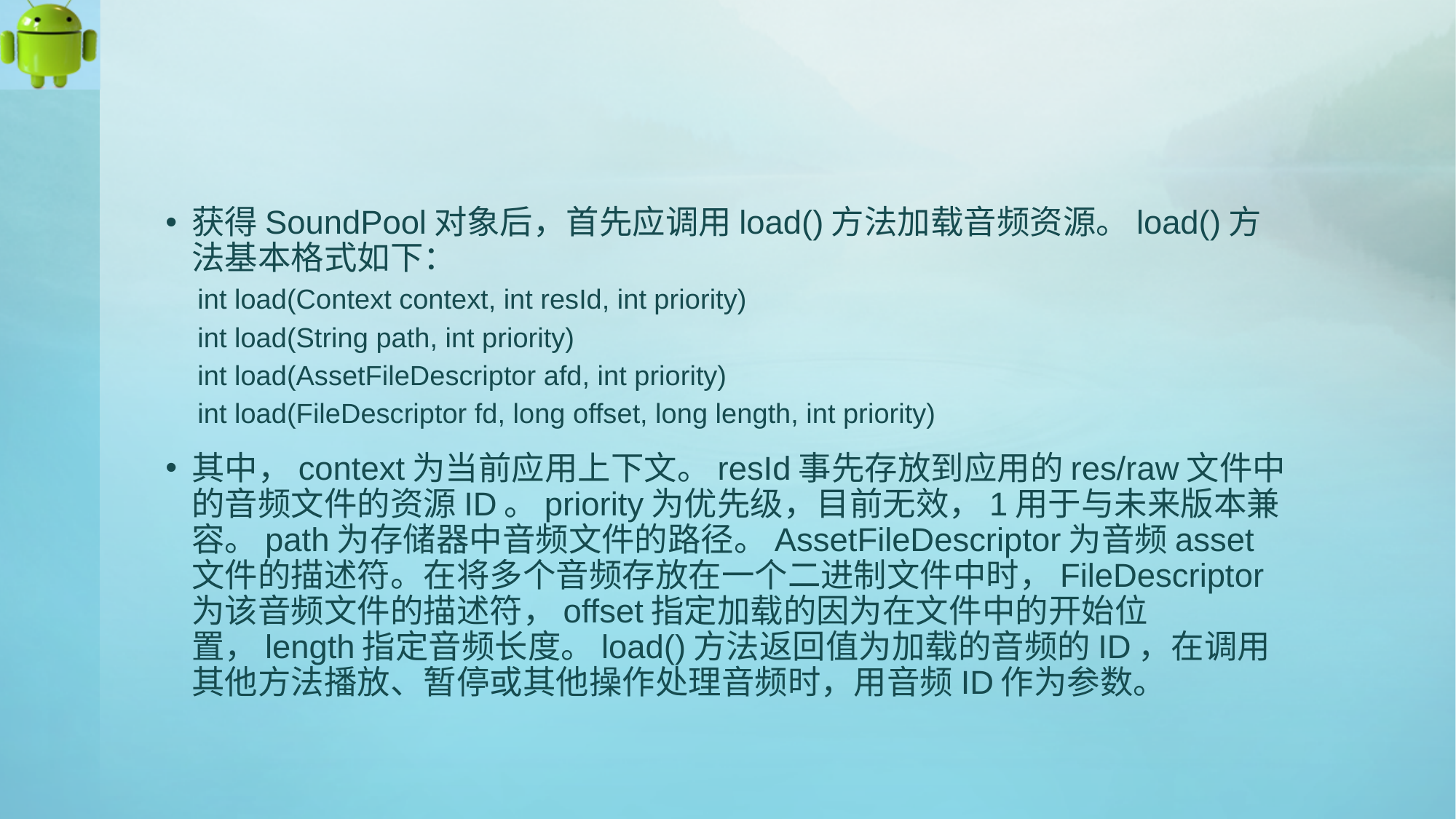

#
获得SoundPool对象后，首先应调用load()方法加载音频资源。load()方法基本格式如下：
int load(Context context, int resId, int priority)
int load(String path, int priority)
int load(AssetFileDescriptor afd, int priority)
int load(FileDescriptor fd, long offset, long length, int priority)
其中，context为当前应用上下文。resId事先存放到应用的res/raw文件中的音频文件的资源ID。priority为优先级，目前无效，1用于与未来版本兼容。path为存储器中音频文件的路径。AssetFileDescriptor为音频asset文件的描述符。在将多个音频存放在一个二进制文件中时，FileDescriptor为该音频文件的描述符，offset指定加载的因为在文件中的开始位置，length指定音频长度。load()方法返回值为加载的音频的ID，在调用其他方法播放、暂停或其他操作处理音频时，用音频ID作为参数。